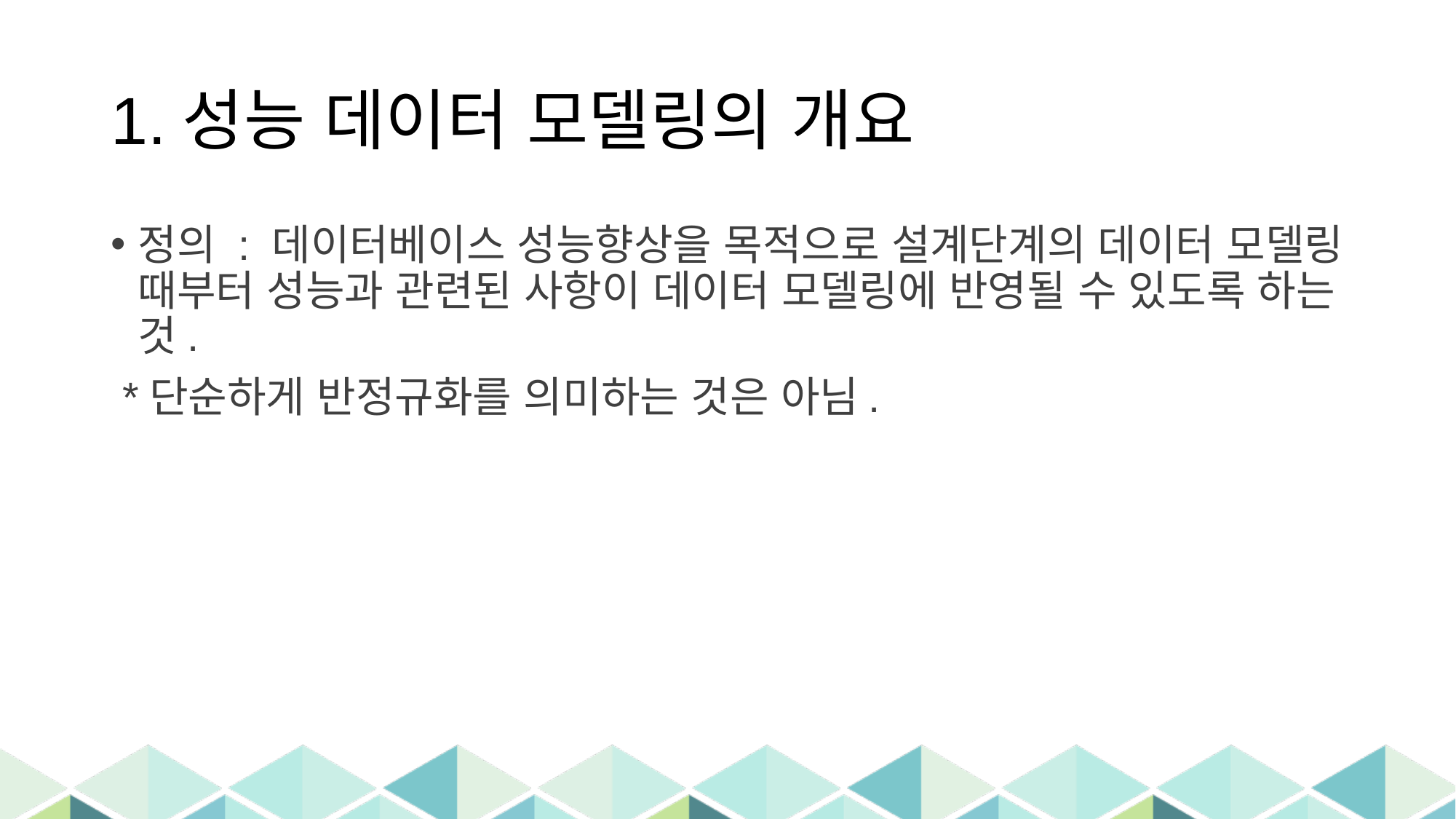

# 1.성능 데이터 모델링의 개요
정의 : 데이터베이스 성능향상을 목적으로 설계단계의 데이터 모델링 때부터 성능과 관련된 사항이 데이터 모델링에 반영될 수 있도록 하는 것.
 *단순하게 반정규화를 의미하는 것은 아님.